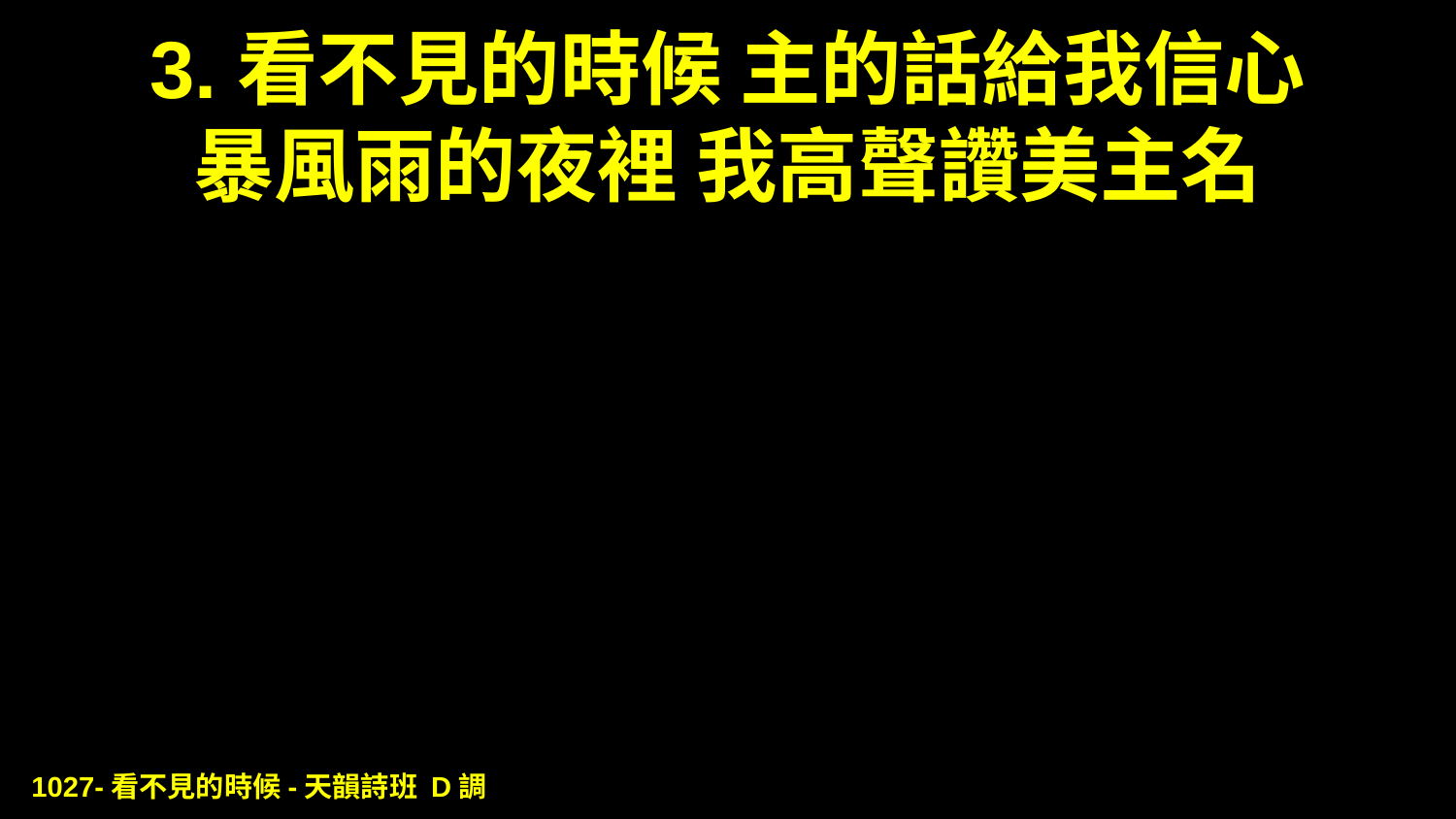

# 3.看不見的時候 主的話給我信心 暴風雨的夜裡 我高聲讚美主名
1027-看不見的時候-天韻詩班 D調